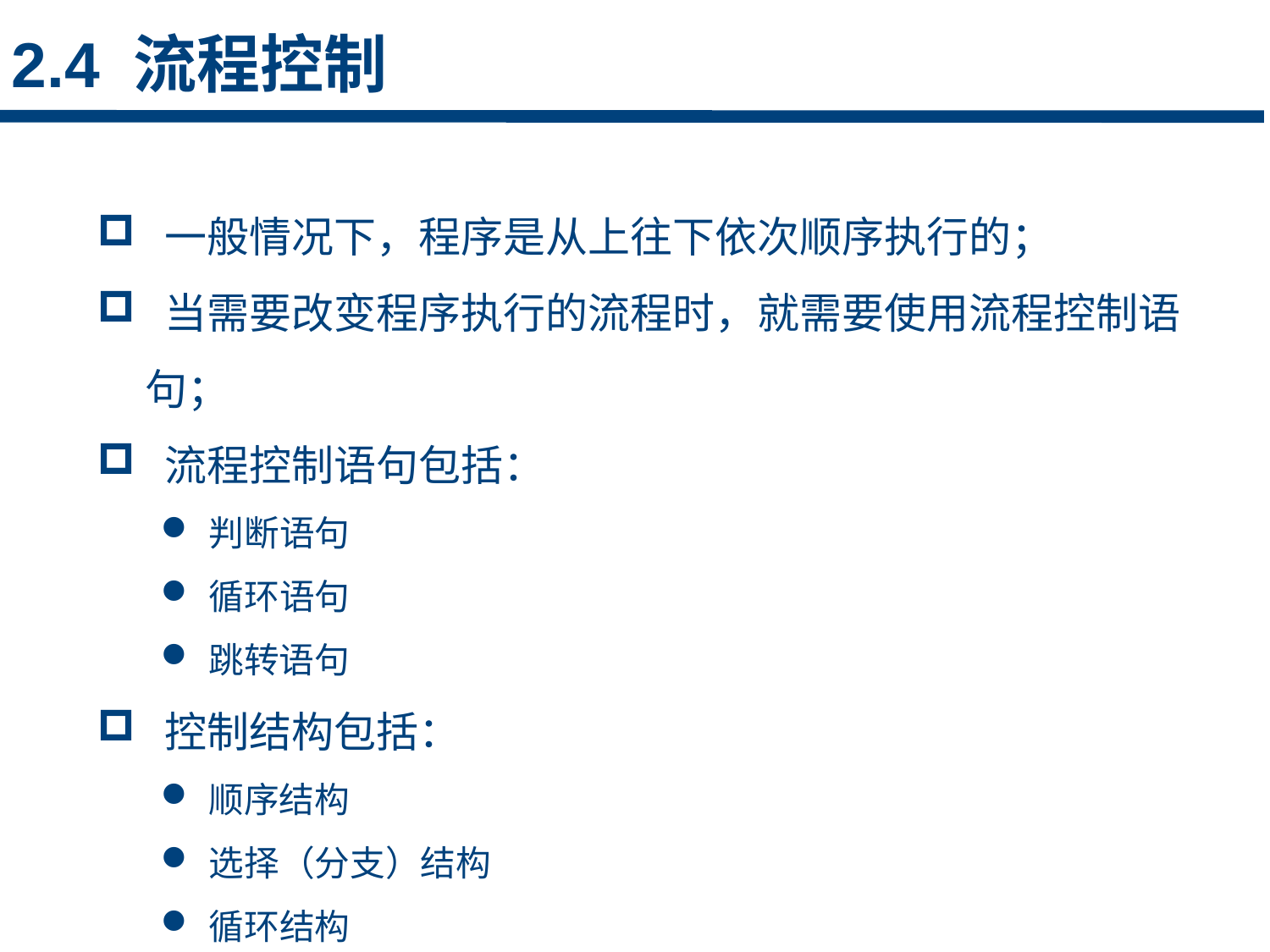

2.4 流程控制
 一般情况下，程序是从上往下依次顺序执行的；
 当需要改变程序执行的流程时，就需要使用流程控制语句；
 流程控制语句包括：
判断语句
循环语句
跳转语句
 控制结构包括：
顺序结构
选择（分支）结构
循环结构
点击添加文本
点击添加文本
点击添加文本
点击添加文本